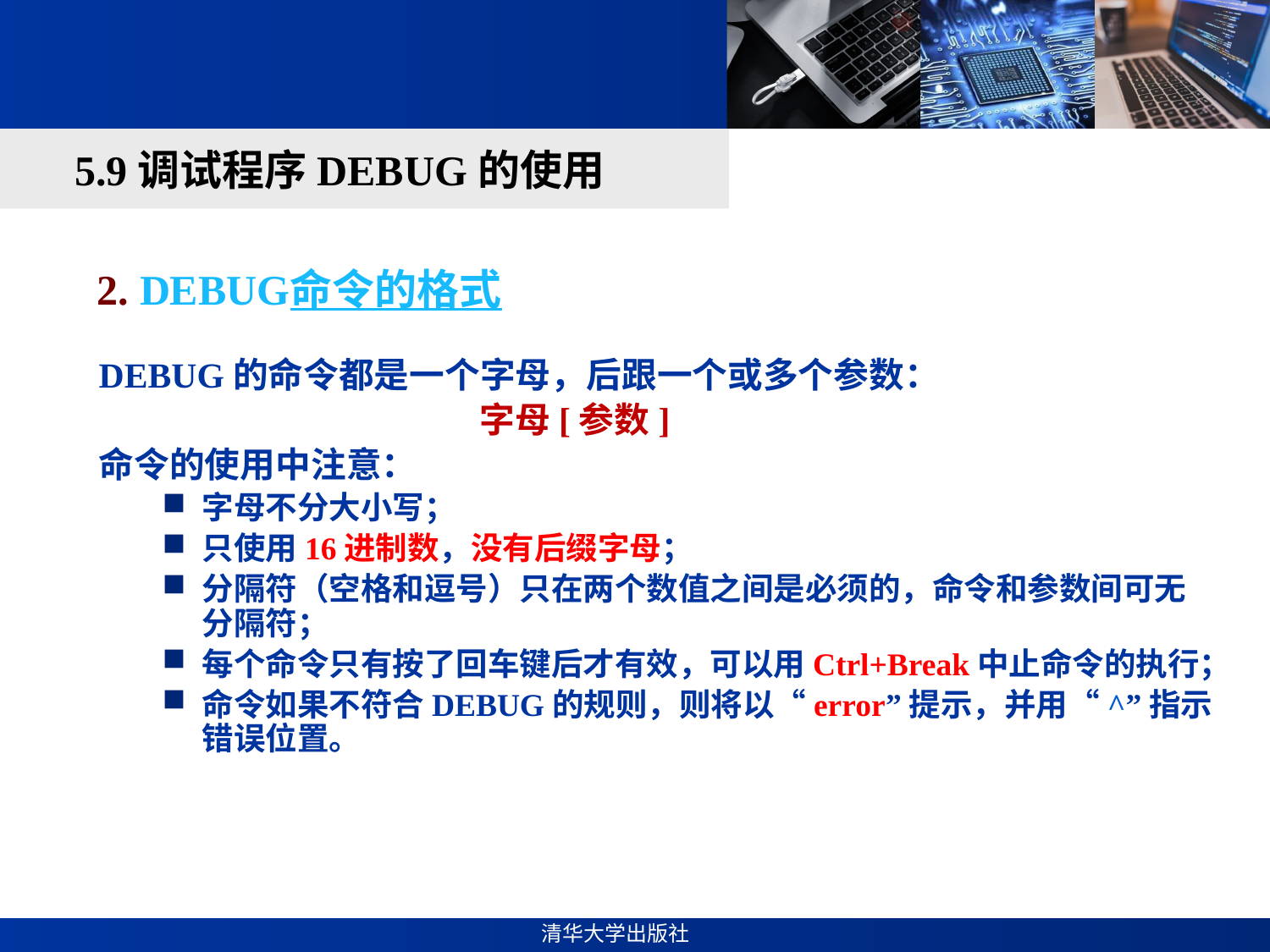

#
5.9调试程序DEBUG的使用
2. DEBUG命令的格式
DEBUG的命令都是一个字母，后跟一个或多个参数：
			字母[参数]
命令的使用中注意：
字母不分大小写；
只使用16进制数，没有后缀字母；
分隔符（空格和逗号）只在两个数值之间是必须的，命令和参数间可无分隔符；
每个命令只有按了回车键后才有效，可以用Ctrl+Break中止命令的执行；
命令如果不符合DEBUG的规则，则将以“error”提示，并用“^”指示错误位置。